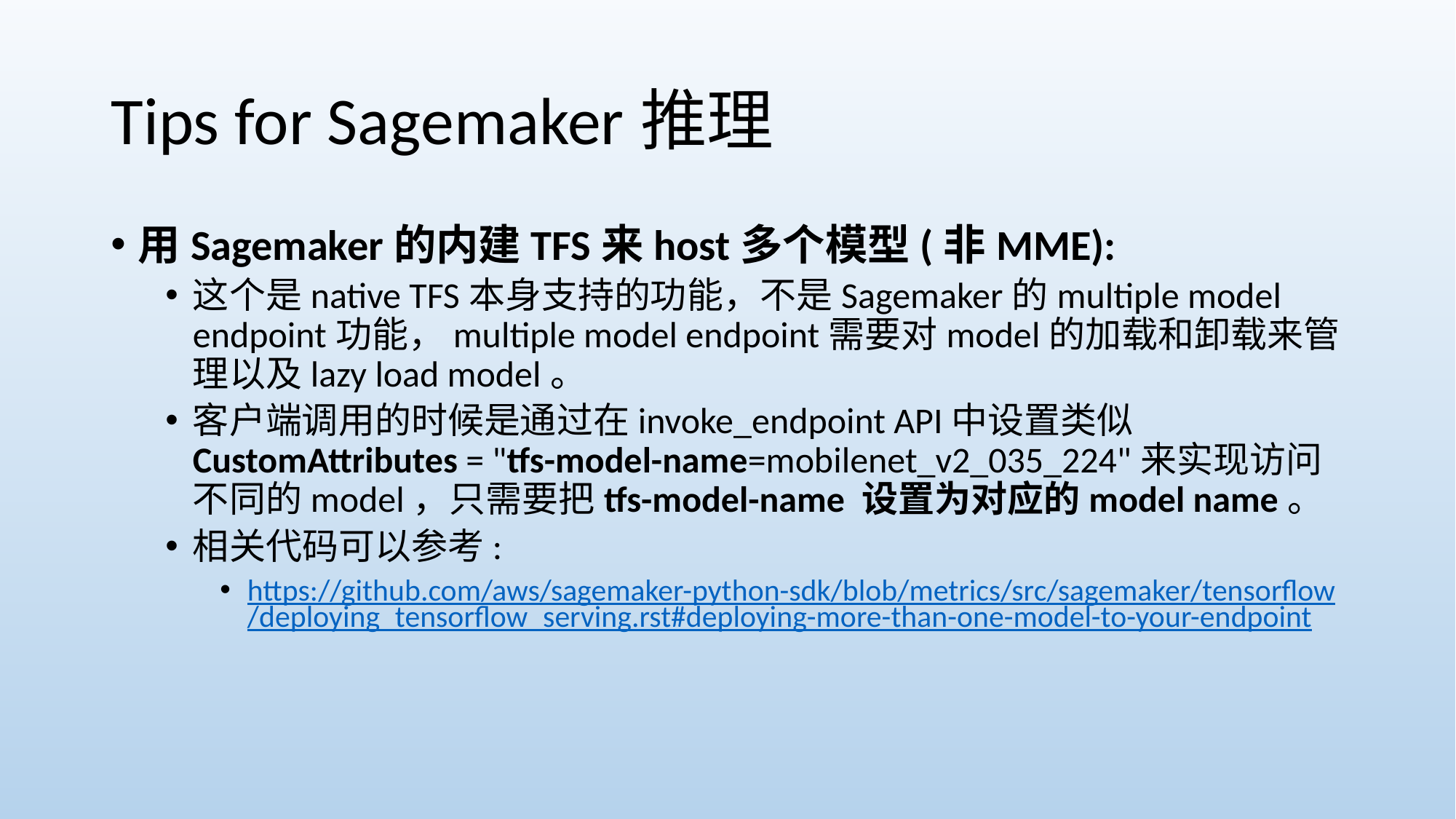

# Tips for Sagemaker推理
用Sagemaker的内建TFS来host多个模型(非MME):
这个是native TFS本身支持的功能，不是Sagemaker的multiple model endpoint功能，multiple model endpoint需要对model的加载和卸载来管理以及lazy load model。
客户端调用的时候是通过在invoke_endpoint API中设置类似CustomAttributes = "tfs-model-name=mobilenet_v2_035_224"来实现访问不同的model，只需要把tfs-model-name 设置为对应的model name。
相关代码可以参考:
https://github.com/aws/sagemaker-python-sdk/blob/metrics/src/sagemaker/tensorflow/deploying_tensorflow_serving.rst#deploying-more-than-one-model-to-your-endpoint